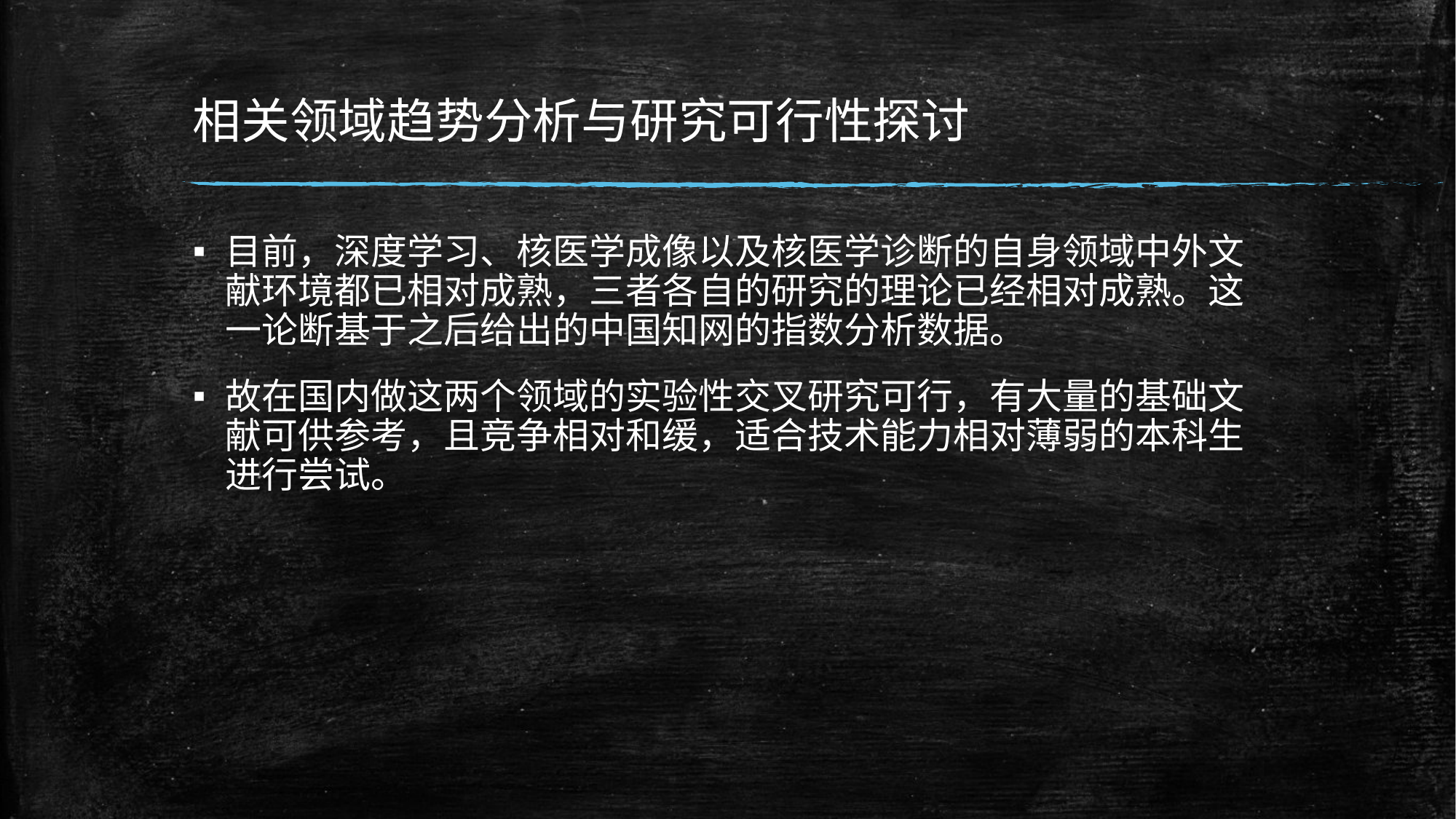

# 相关领域趋势分析与研究可行性探讨
目前，深度学习、核医学成像以及核医学诊断的自身领域中外文献环境都已相对成熟，三者各自的研究的理论已经相对成熟。这一论断基于之后给出的中国知网的指数分析数据。
故在国内做这两个领域的实验性交叉研究可行，有大量的基础文献可供参考，且竞争相对和缓，适合技术能力相对薄弱的本科生进行尝试。